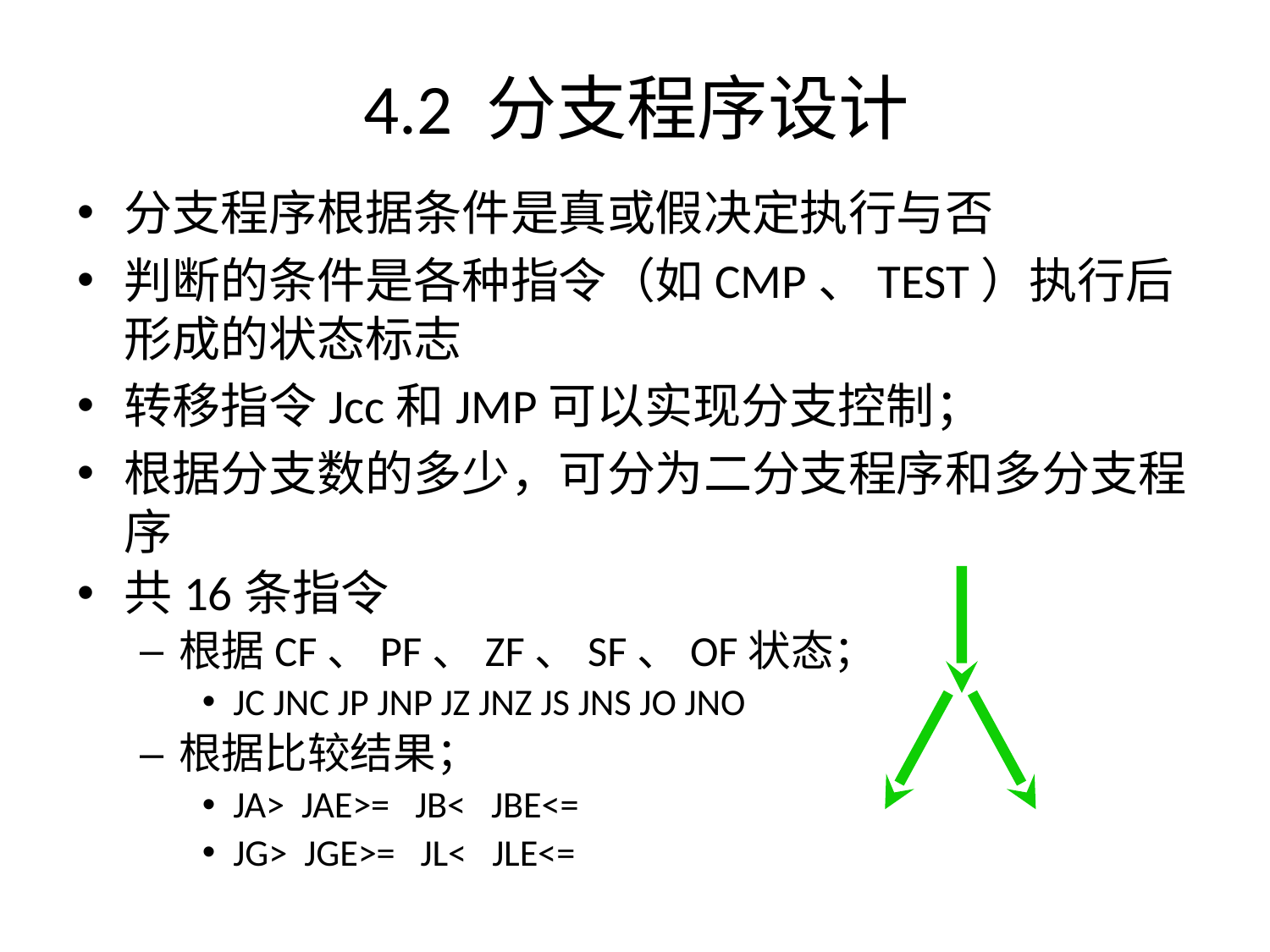

# 4.2 分支程序设计
分支程序根据条件是真或假决定执行与否
判断的条件是各种指令（如CMP、TEST）执行后形成的状态标志
转移指令Jcc和JMP可以实现分支控制；
根据分支数的多少，可分为二分支程序和多分支程序
共16条指令
根据CF、PF、ZF、SF、OF状态；
JC JNC JP JNP JZ JNZ JS JNS JO JNO
根据比较结果；
JA>  JAE>=   JB<   JBE<=
JG>  JGE>=   JL<   JLE<=